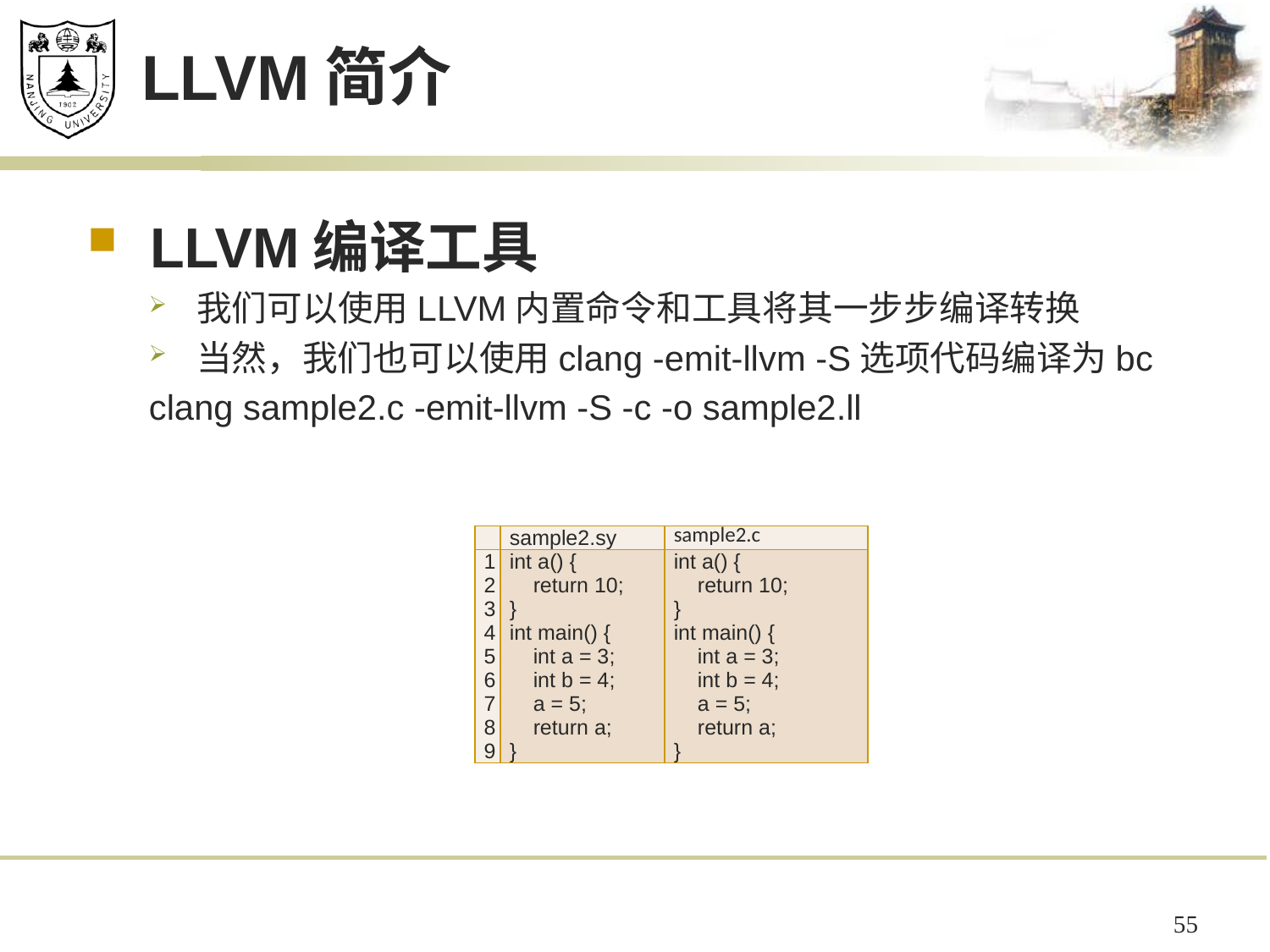

# LLVM简介
LLVM编译工具
我们可以使用LLVM内置命令和工具将其一步步编译转换
当然，我们也可以使用clang -emit-llvm -S选项代码编译为bc
clang sample2.c -emit-llvm -S -c -o sample2.ll
|  | sample2.sy | sample2.c |
| --- | --- | --- |
| 1 2 3 4 5 6 7 8 9 | int a() { return 10; } int main() { int a = 3; int b = 4; a = 5; return a; } | int a() { return 10; } int main() { int a = 3; int b = 4; a = 5; return a; } |